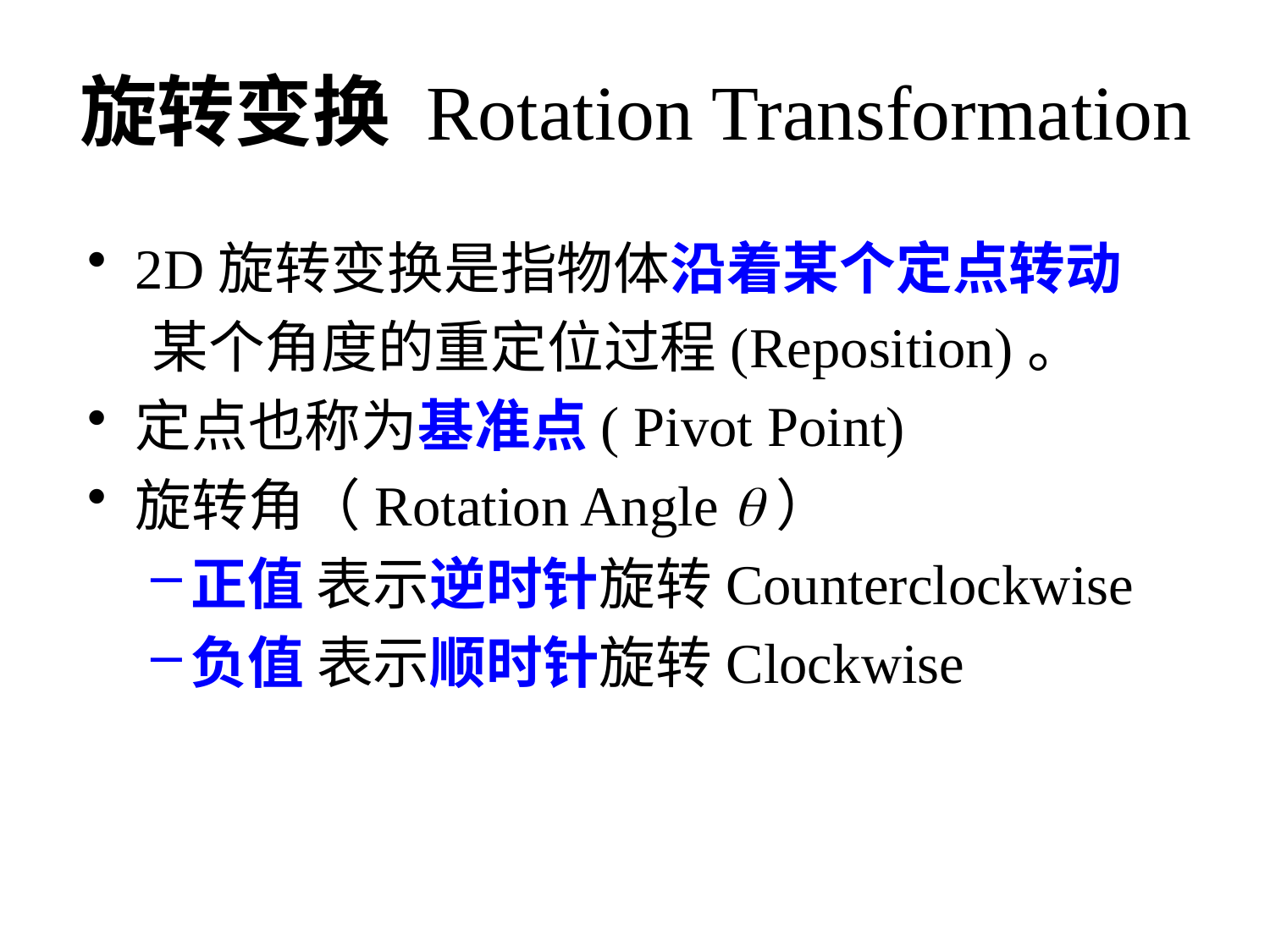

# 旋转变换 Rotation Transformation
2D旋转变换是指物体沿着某个定点转动
    某个角度的重定位过程(Reposition)。
定点也称为基准点( Pivot Point)
旋转角（Rotation Angle θ）
正值 表示逆时针旋转Counterclockwise
负值 表示顺时针旋转Clockwise